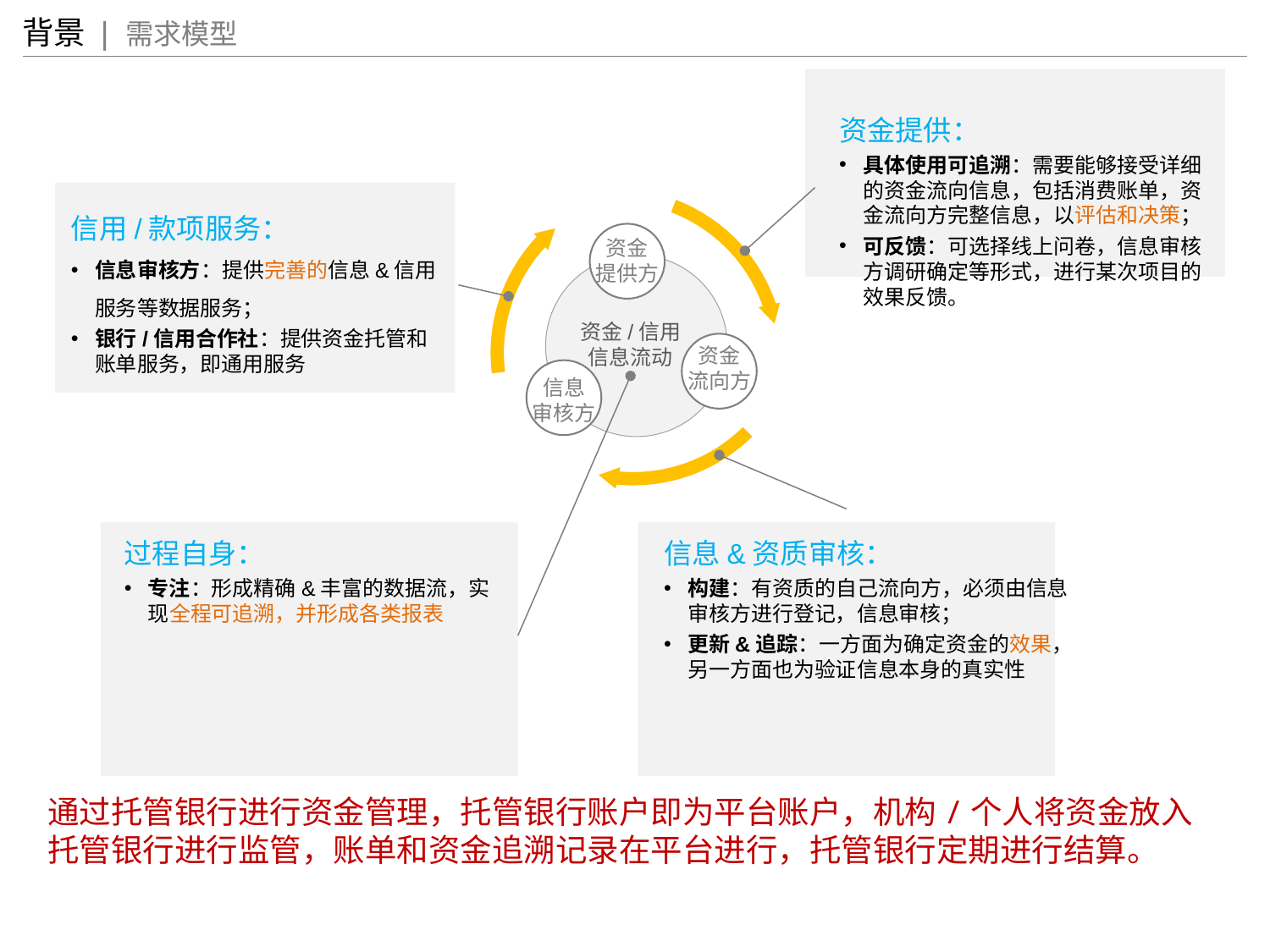

背景 | 需求模型

资金提供：
具体使用可追溯：需要能够接受详细的资金流向信息，包括消费账单，资金流向方完整信息，以评估和决策；
可反馈：可选择线上问卷，信息审核方调研确定等形式，进行某次项目的效果反馈。

资金
提供方

资金
流向方

信息
审核方

信用/款项服务：
信息审核方：提供完善的信息&信用服务等数据服务；
银行/信用合作社：提供资金托管和账单服务，即通用服务
资金/信用信息流动
过程自身：
专注：形成精确&丰富的数据流，实现全程可追溯，并形成各类报表
信息&资质审核：
构建：有资质的自己流向方，必须由信息审核方进行登记，信息审核；
更新&追踪：一方面为确定资金的效果，另一方面也为验证信息本身的真实性

通过托管银行进行资金管理，托管银行账户即为平台账户，机构/个人将资金放入托管银行进行监管，账单和资金追溯记录在平台进行，托管银行定期进行结算。